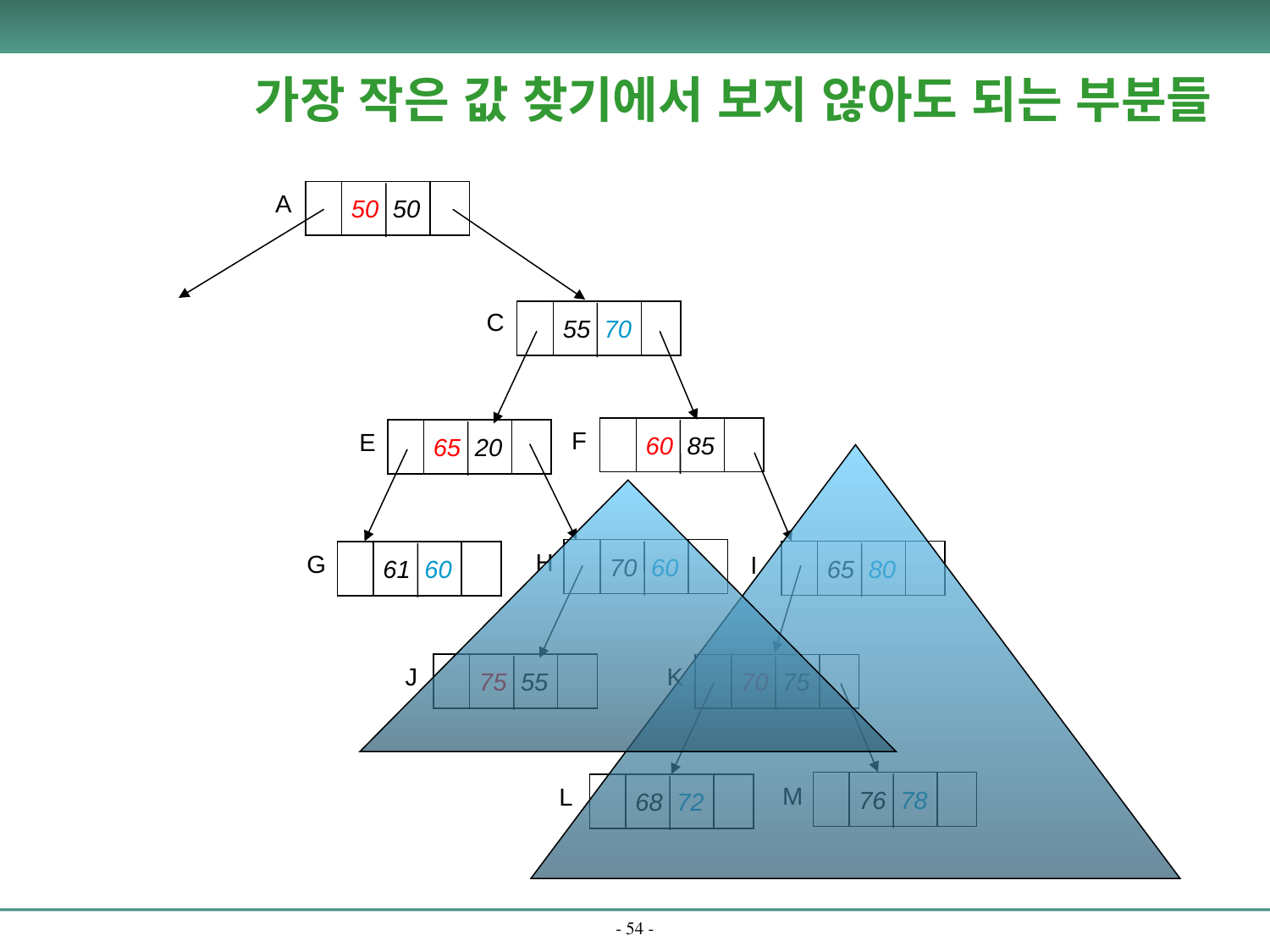

# 가장 작은 값 찾기에서 보지 않아도 되는 부분들

50  50
A

C

55  70

65  20

E

60  85

F

61  60

G

65  80

I

70  60

H

75  55

J

70  75

K

76  78

68  72

M
L